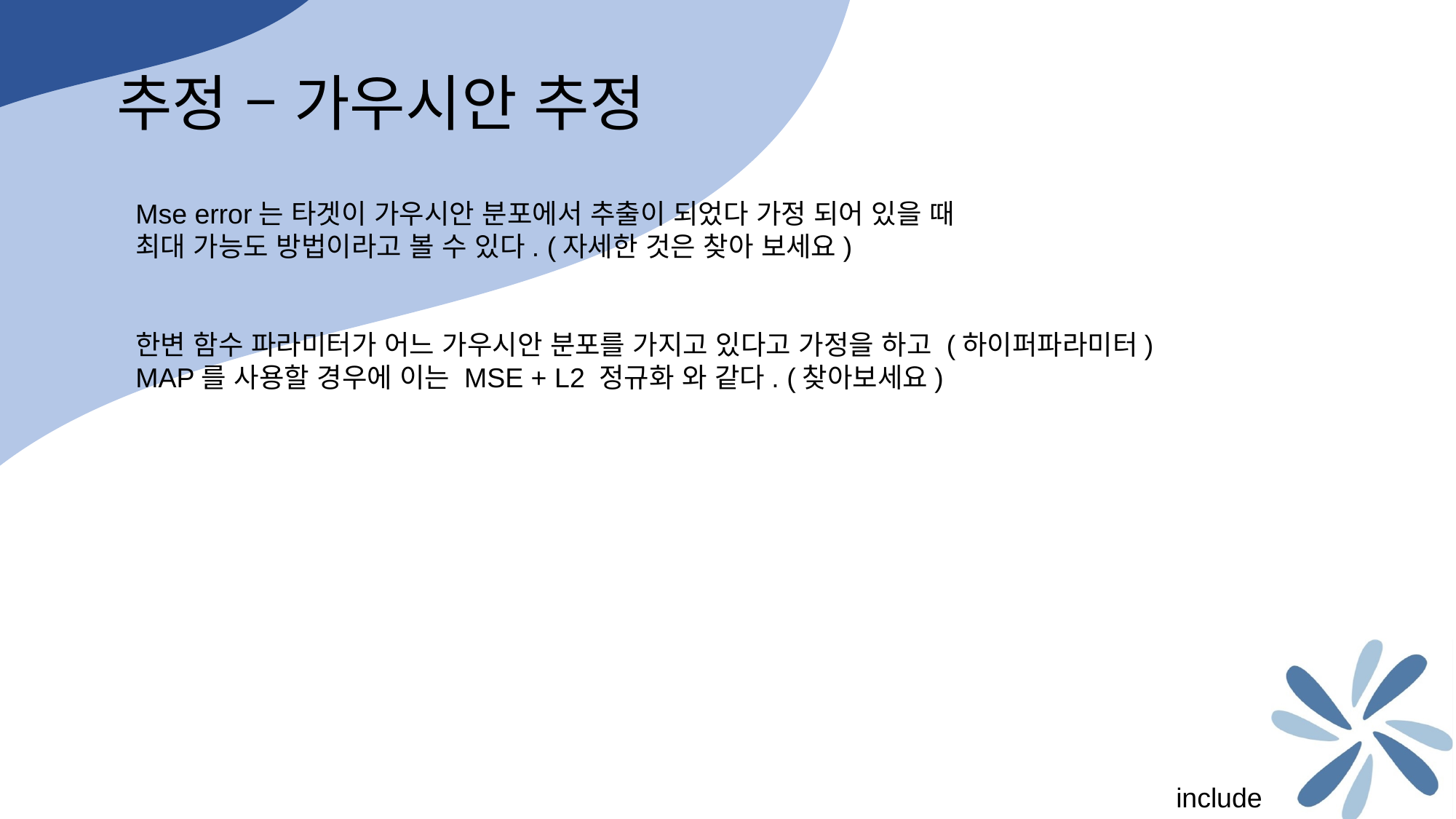

추정 – 가우시안 추정
Mse error는 타겟이 가우시안 분포에서 추출이 되었다 가정 되어 있을 때
최대 가능도 방법이라고 볼 수 있다. (자세한 것은 찾아 보세요)

한변 함수 파라미터가 어느 가우시안 분포를 가지고 있다고 가정을 하고 (하이퍼파라미터)
MAP를 사용할 경우에 이는 MSE + L2 정규화 와 같다. (찾아보세요)